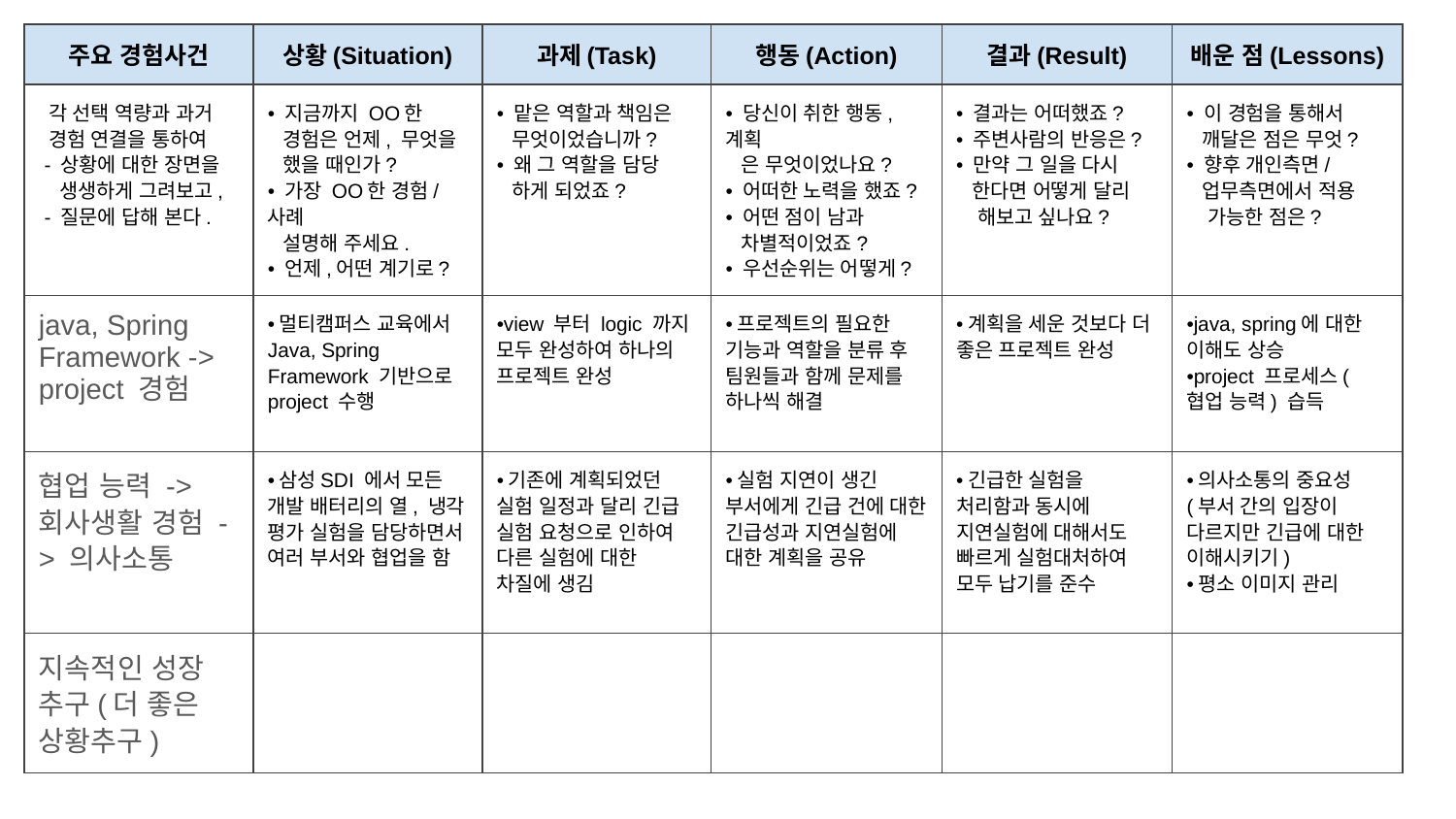

| 주요 경험사건 | 상황(Situation) | 과제(Task) | 행동(Action) | 결과(Result) | 배운 점(Lessons) |
| --- | --- | --- | --- | --- | --- |
| 각 선택 역량과 과거 경험 연결을 통하여 - 상황에 대한 장면을 생생하게 그려보고, - 질문에 답해 본다. | • 지금까지 OO한 경험은 언제, 무엇을 했을 때인가? • 가장 OO한 경험/사례 설명해 주세요. • 언제,어떤 계기로? | • 맡은 역할과 책임은 무엇이었습니까? • 왜 그 역할을 담당 하게 되었죠? | • 당신이 취한 행동,계획 은 무엇이었나요? • 어떠한 노력을 했죠? • 어떤 점이 남과 차별적이었죠? • 우선순위는 어떻게? | • 결과는 어떠했죠? • 주변사람의 반응은? • 만약 그 일을 다시 한다면 어떻게 달리 해보고 싶나요? | • 이 경험을 통해서 깨달은 점은 무엇? • 향후 개인측면/ 업무측면에서 적용 가능한 점은? |
| java, Spring Framework -> project 경험 | •멀티캠퍼스 교육에서 Java, Spring Framework 기반으로 project 수행 | •view 부터 logic 까지 모두 완성하여 하나의 프로젝트 완성 | •프로젝트의 필요한 기능과 역할을 분류 후 팀원들과 함께 문제를 하나씩 해결 | •계획을 세운 것보다 더 좋은 프로젝트 완성 | •java, spring에 대한 이해도 상승 •project 프로세스(협업 능력) 습득 |
| 협업 능력 -> 회사생활 경험 -> 의사소통 | •삼성SDI 에서 모든 개발 배터리의 열, 냉각 평가 실험을 담당하면서 여러 부서와 협업을 함 | •기존에 계획되었던 실험 일정과 달리 긴급 실험 요청으로 인하여 다른 실험에 대한 차질에 생김 | •실험 지연이 생긴 부서에게 긴급 건에 대한 긴급성과 지연실험에 대한 계획을 공유 | •긴급한 실험을 처리함과 동시에 지연실험에 대해서도 빠르게 실험대처하여 모두 납기를 준수 | •의사소통의 중요성 (부서 간의 입장이 다르지만 긴급에 대한 이해시키기) •평소 이미지 관리 |
| 지속적인 성장 추구(더 좋은 상황추구) |  |  |  |  |  |